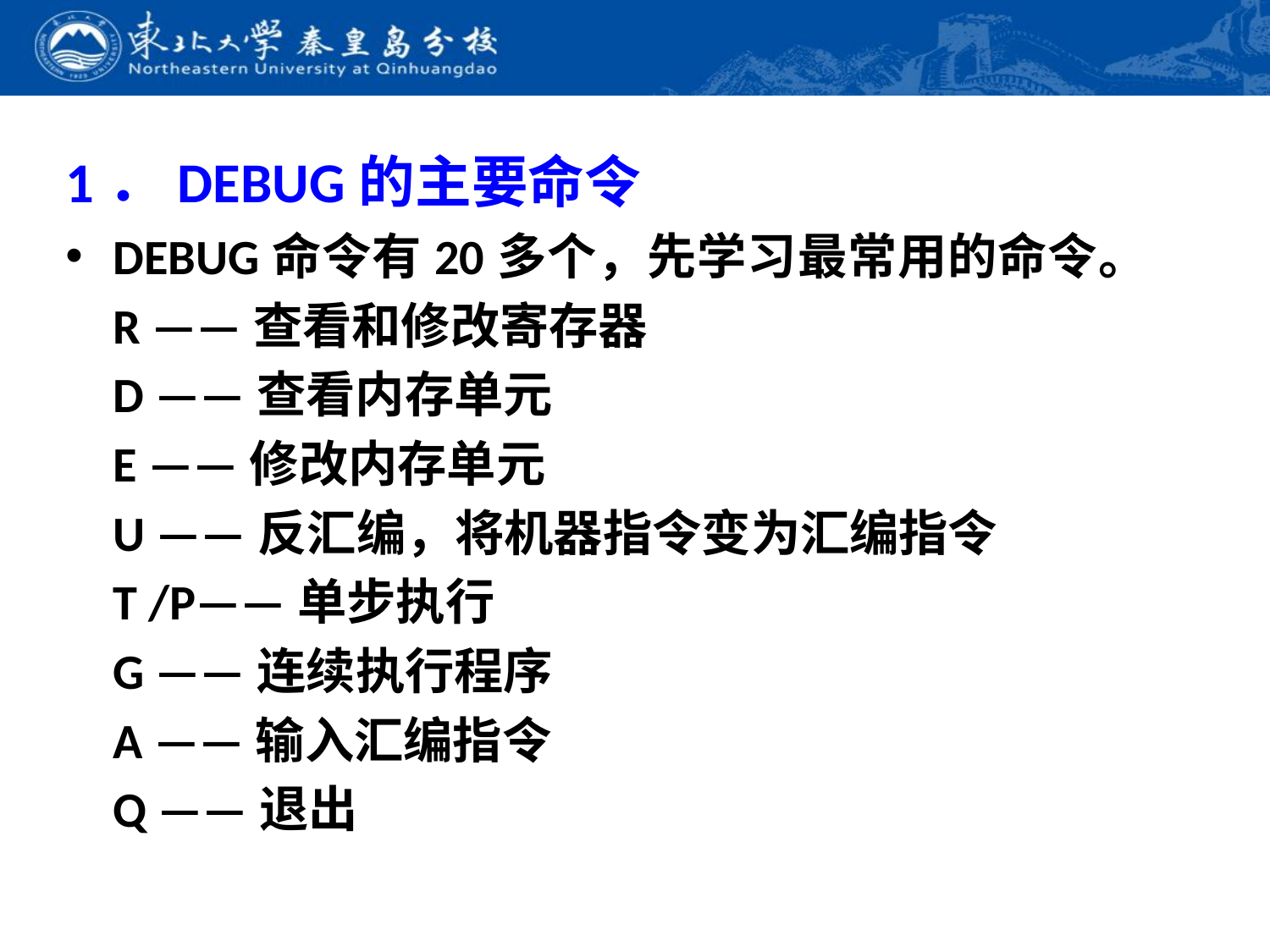

1．DEBUG的主要命令
DEBUG命令有20多个，先学习最常用的命令。
	R ——查看和修改寄存器
	D ——查看内存单元
	E ——修改内存单元
	U ——反汇编，将机器指令变为汇编指令
	T /P——单步执行
	G ——连续执行程序
	A ——输入汇编指令
	Q ——退出